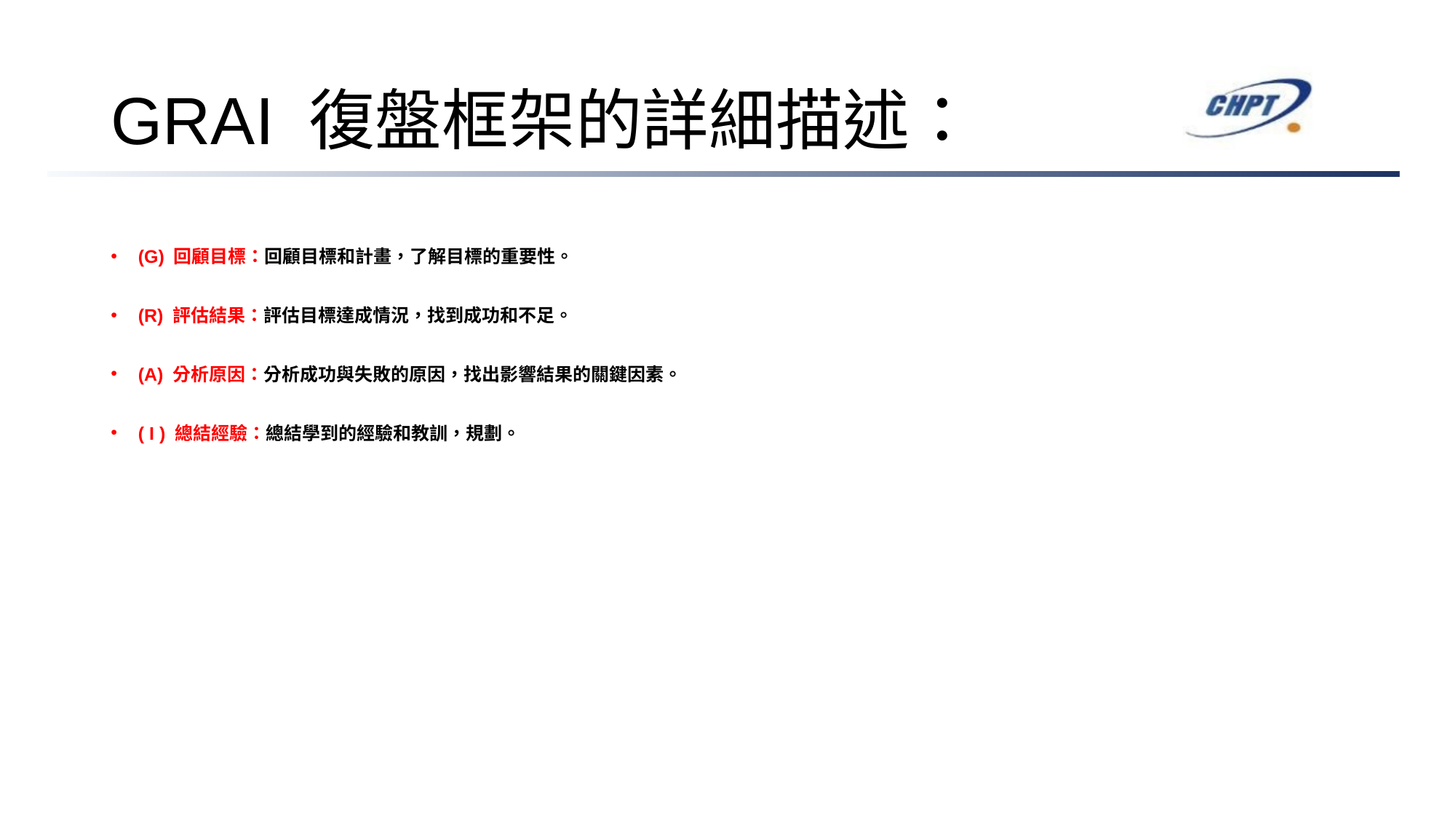

# GRAI 復盤框架的詳細描述：
(G) 回顧目標：回顧目標和計畫，了解目標的重要性。
(R) 評估結果：評估目標達成情況，找到成功和不足。
(A) 分析原因：分析成功與失敗的原因，找出影響結果的關鍵因素。
( I ) 總結經驗：總結學到的經驗和教訓，規劃。